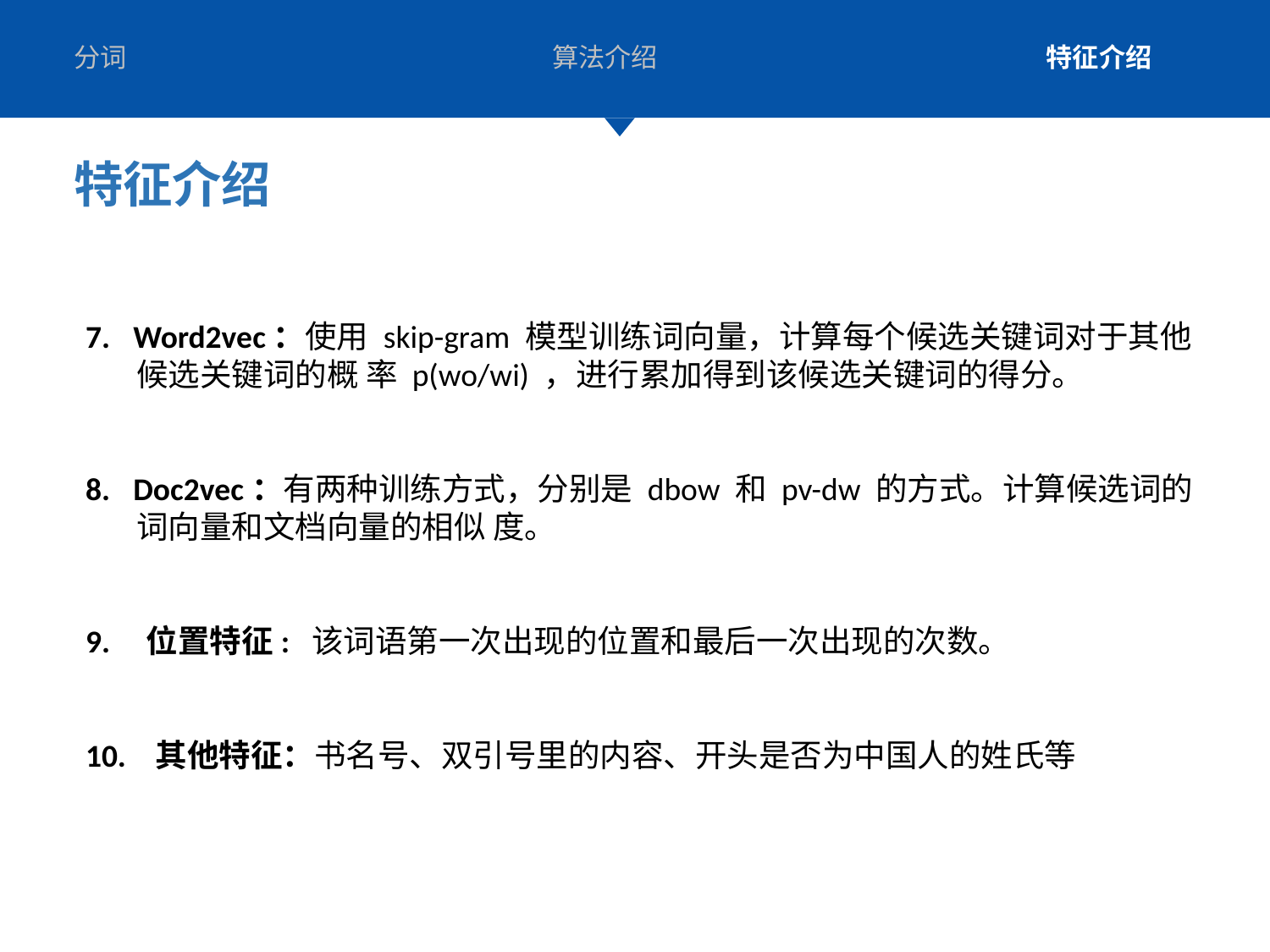

分词
算法介绍
特征介绍

特征介绍
二、模型介绍

Word2vec：使用 skip-gram 模型训练词向量，计算每个候选关键词对于其他
      候选关键词的概 率 p(wo/wi) ，进行累加得到该候选关键词的得分。

Doc2vec：有两种训练方式，分别是 dbow 和 pv-dw 的方式。计算候选词的
      词向量和文档向量的相似 度。

9.    位置特征:  该词语第一次出现的位置和最后一次出现的次数。

10.   其他特征：书名号、双引号里的内容、开头是否为中国人的姓氏等